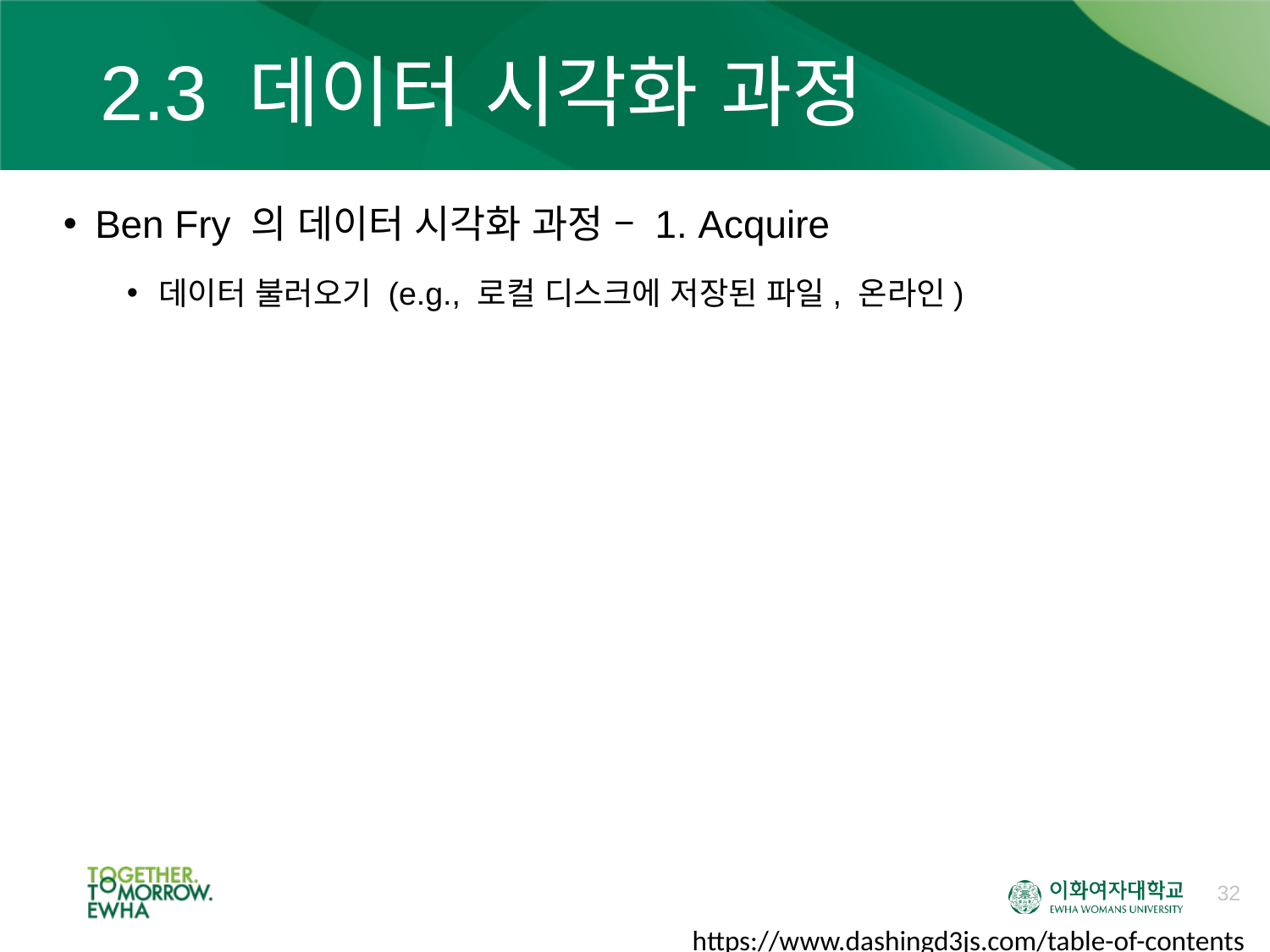

# 2.3 데이터 시각화 과정
Ben Fry 의 데이터 시각화 과정 – 1. Acquire
데이터 불러오기 (e.g., 로컬 디스크에 저장된 파일, 온라인)

32
https://www.dashingd3js.com/table-of-contents